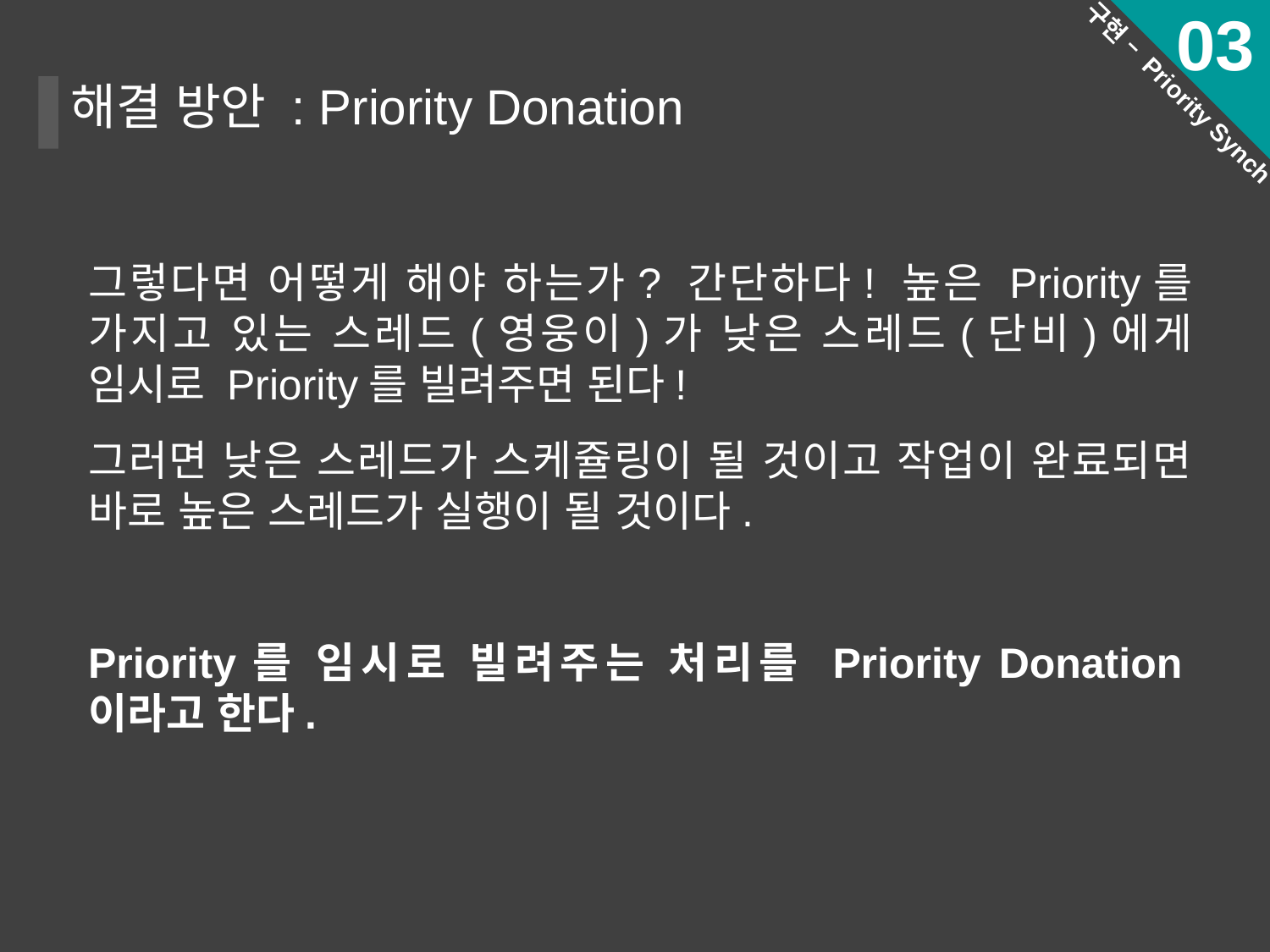

03

해결 방안 : Priority Donation
구현 – Priority Synch
그렇다면 어떻게 해야 하는가? 간단하다! 높은 Priority를 가지고 있는 스레드(영웅이)가 낮은 스레드(단비)에게 임시로 Priority를 빌려주면 된다!
그러면 낮은 스레드가 스케쥴링이 될 것이고 작업이 완료되면 바로 높은 스레드가 실행이 될 것이다.

Priority를 임시로 빌려주는 처리를 Priority Donation이라고 한다.